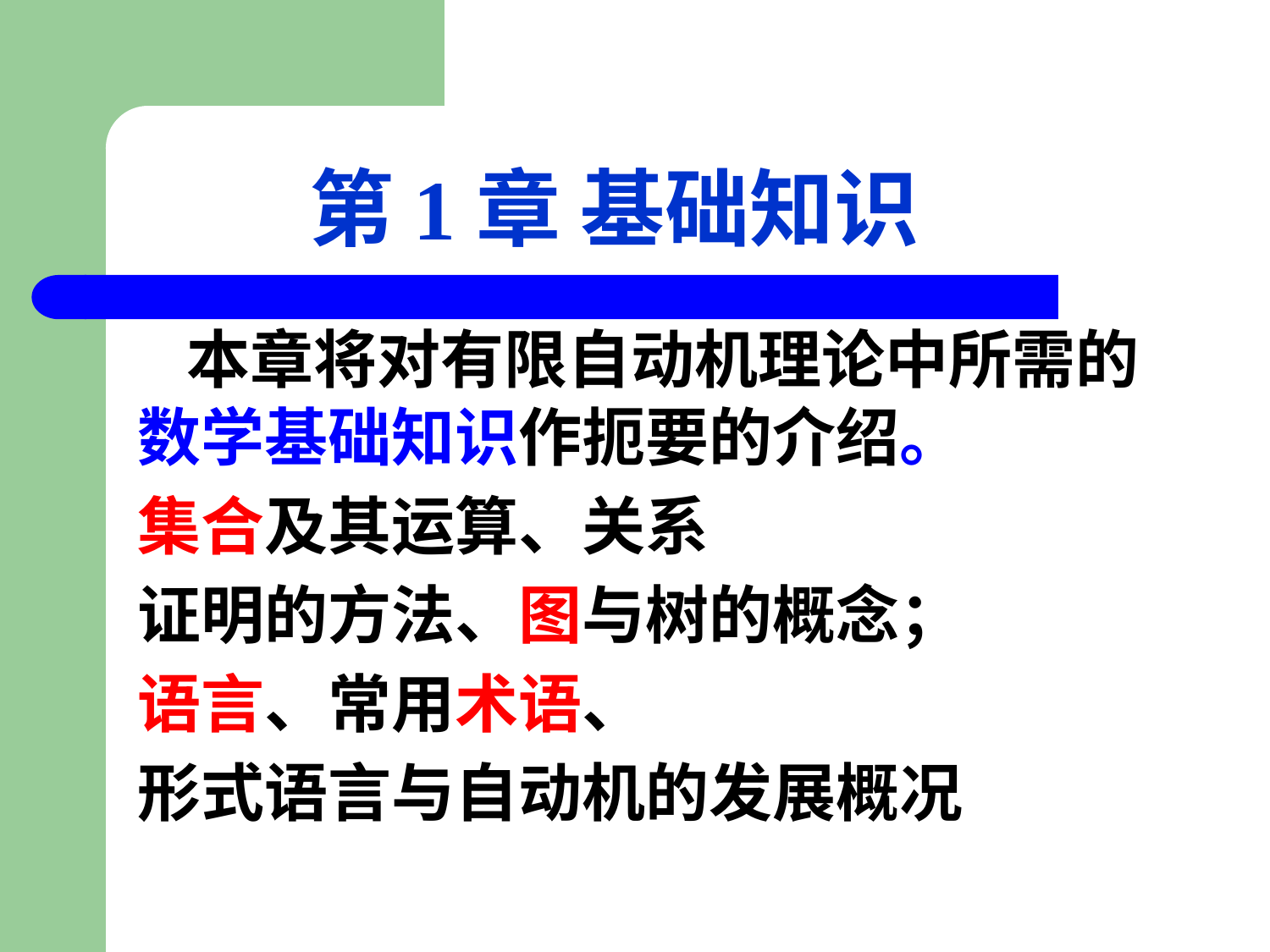

# 第1章 基础知识
  本章将对有限自动机理论中所需的数学基础知识作扼要的介绍。
集合及其运算、关系
证明的方法、图与树的概念；
语言、常用术语、
形式语言与自动机的发展概况